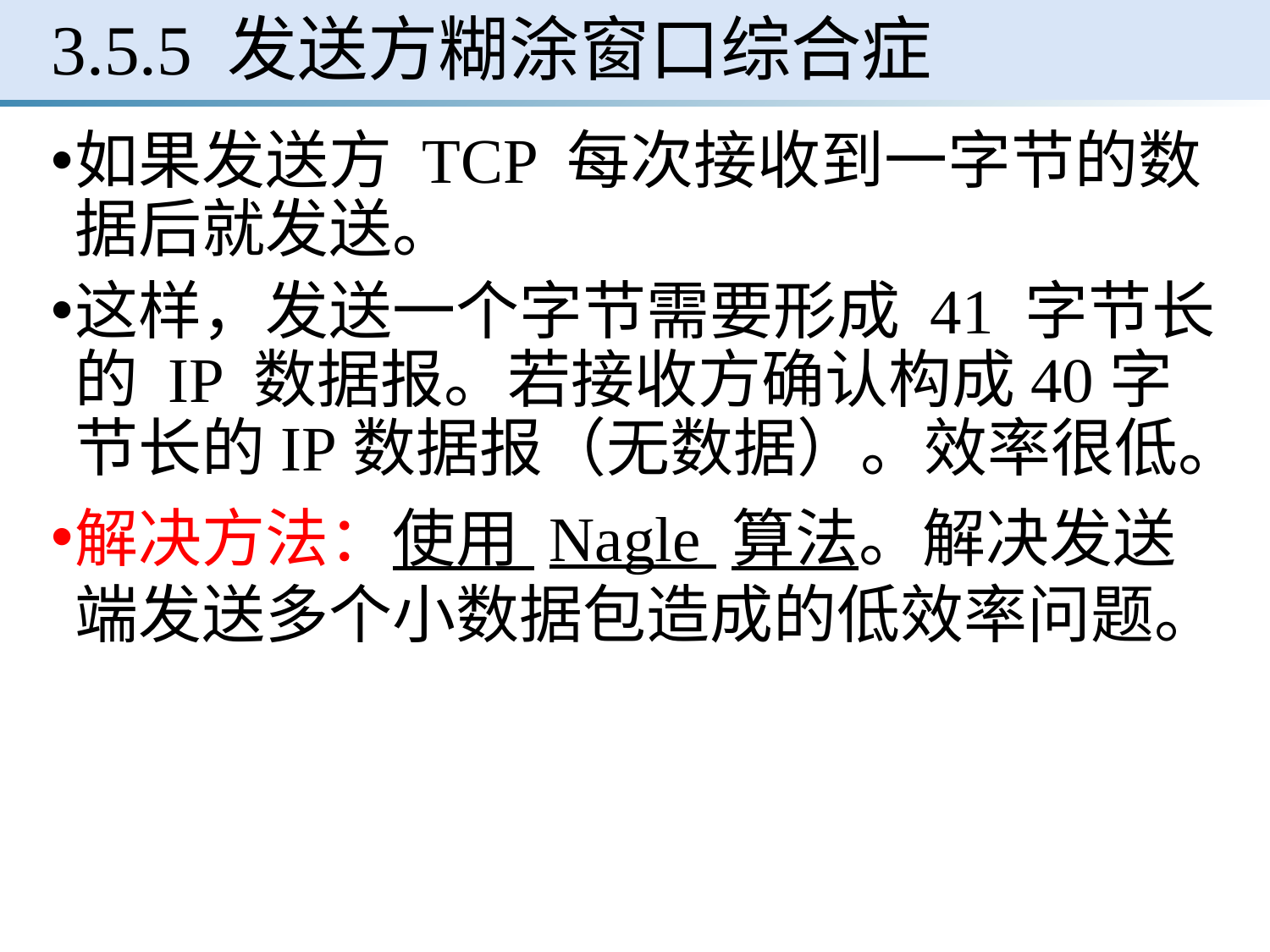

# 3.5.5 发送方糊涂窗口综合症
如果发送方 TCP 每次接收到一字节的数据后就发送。
这样，发送一个字节需要形成 41 字节长的 IP 数据报。若接收方确认构成40字节长的IP数据报（无数据）。效率很低。
解决方法：使用 Nagle 算法。解决发送端发送多个小数据包造成的低效率问题。